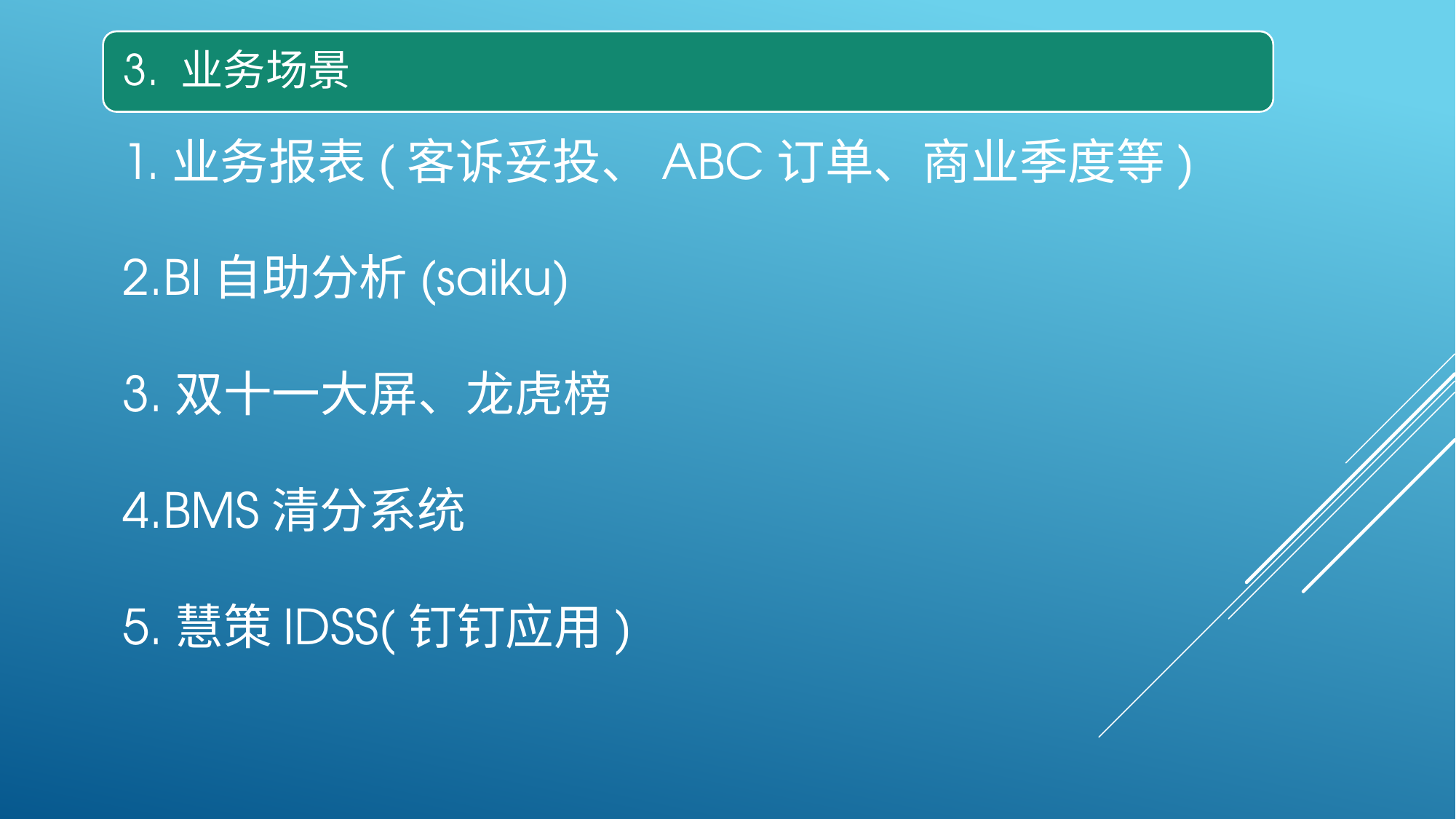

3. 业务场景
1.业务报表(客诉妥投、ABC订单、商业季度等)

2.BI自助分析(saiku)

3.双十一大屏、龙虎榜

4.BMS清分系统

5.慧策IDSS(钉钉应用)